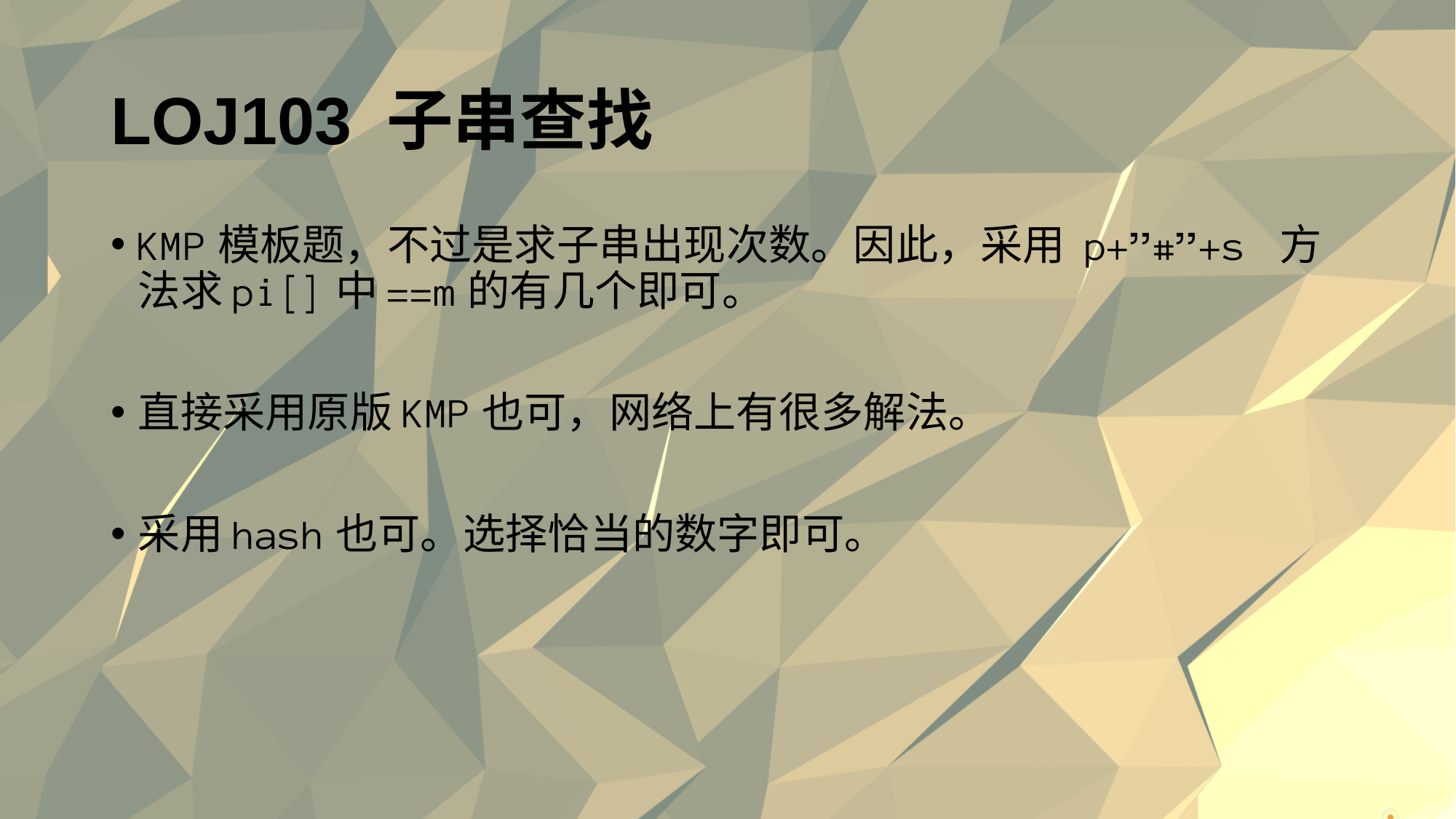

# LOJ103 子串查找
KMP模板题，不过是求子串出现次数。因此，采用 p+”#”+s 方法求pi[]中==m的有几个即可。

直接采用原版KMP也可，网络上有很多解法。

采用hash也可。选择恰当的数字即可。